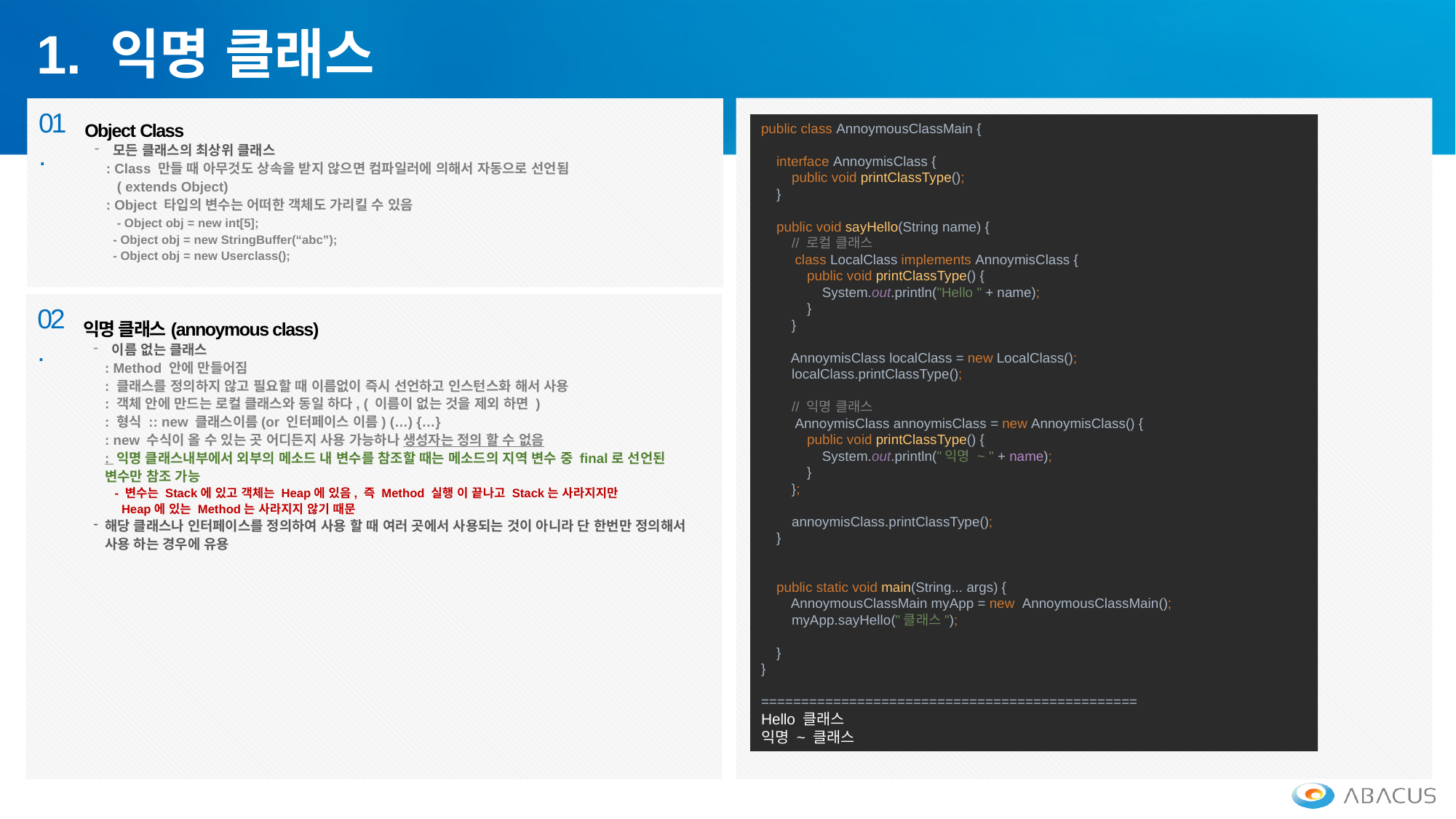

1. 익명 클래스

01.
Object Class
 모든 클래스의 최상위 클래스
: Class 만들 때 아무것도 상속을 받지 않으면 컴파일러에 의해서 자동으로 선언됨
  ( extends Object)
: Object 타입의 변수는 어떠한 객체도 가리킬 수 있음
  - Object obj = new int[5];
  - Object obj = new StringBuffer(“abc”);
  - Object obj = new Userclass();
public class AnnoymousClassMain {
    interface AnnoymisClass {
        public void printClassType();
    }
    public void sayHello(String name) {
        // 로컬 클래스
        class LocalClass implements AnnoymisClass {
            public void printClassType() {
                System.out.println("Hello " + name);
            }
        }
        AnnoymisClass localClass = new LocalClass();
        localClass.printClassType();
        // 익명 클래스
        AnnoymisClass annoymisClass = new AnnoymisClass() {
            public void printClassType() {
                System.out.println("익명 ~ " + name);
            }
        };
        annoymisClass.printClassType();
    }
    public static void main(String... args) {
        AnnoymousClassMain myApp = new  AnnoymousClassMain();
        myApp.sayHello("클래스");
    }
}

===============================================
Hello 클래스
익명 ~ 클래스

02.
익명 클래스(annoymous class)
 이름 없는 클래스
: Method 안에 만들어짐
: 클래스를 정의하지 않고 필요할 때 이름없이 즉시 선언하고 인스턴스화 해서 사용
: 객체 안에 만드는 로컬 클래스와 동일 하다, ( 이름이 없는 것을 제외 하면 )
: 형식 :: new 클래스이름(or 인터페이스 이름) (…) {…}
: new 수식이 올 수 있는 곳 어디든지 사용 가능하나 생성자는 정의 할 수 없음
: 익명 클래스내부에서 외부의 메소드 내 변수를 참조할 때는 메소드의 지역 변수 중 final로 선언된 변수만 참조 가능
  - 변수는 Stack에 있고 객체는 Heap에 있음, 즉 Method 실행 이 끝나고 Stack는 사라지지만
    Heap에 있는 Method는 사라지지 않기 때문
해당 클래스나 인터페이스를 정의하여 사용 할 때 여러 곳에서 사용되는 것이 아니라 단 한번만 정의해서 사용 하는 경우에 유용